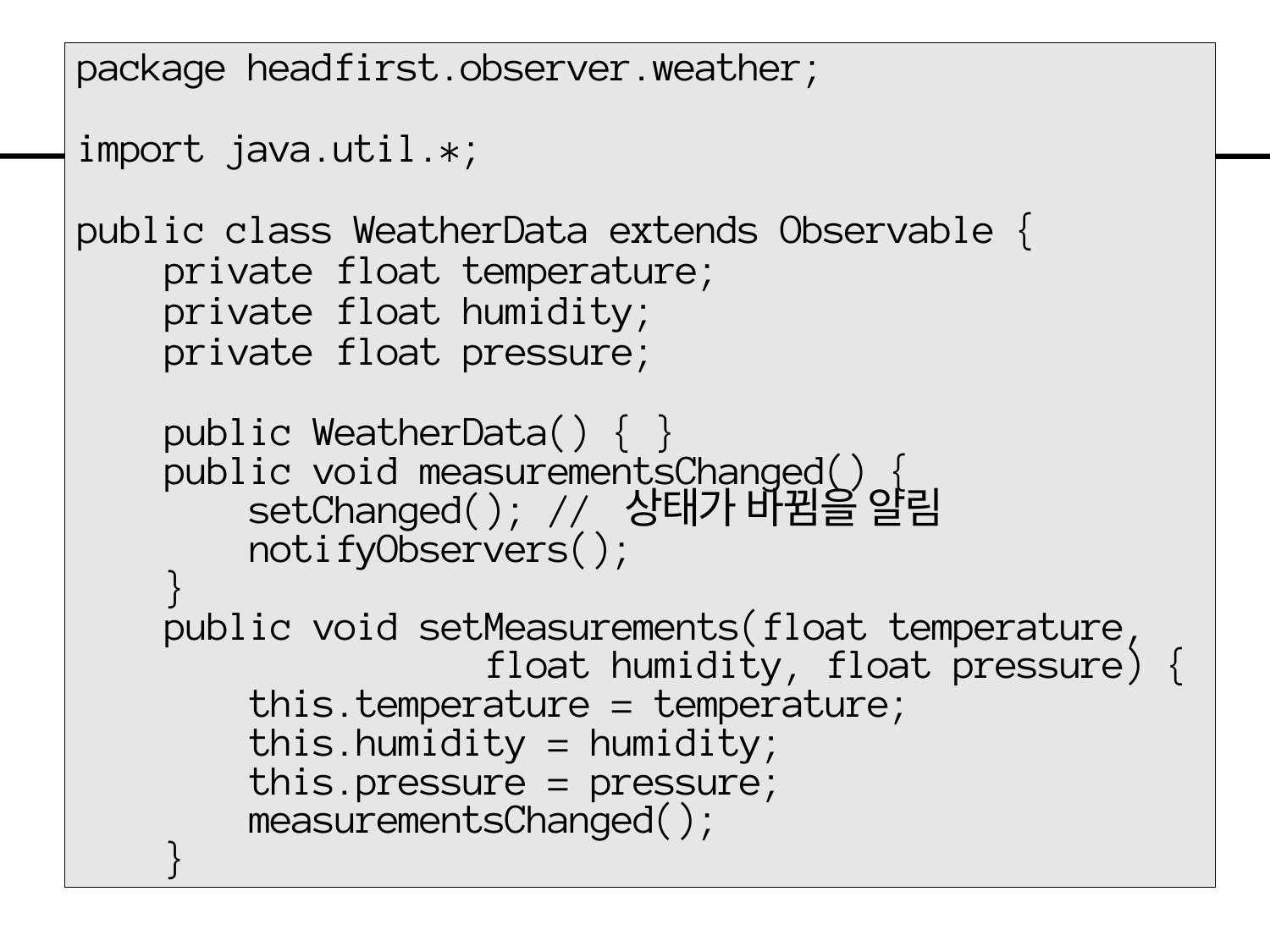

#
package headfirst.observer.weather;

import java.util.*;

public class WeatherData extends Observable {
    private float temperature;
    private float humidity;
    private float pressure;

    public WeatherData() { }
    public void measurementsChanged() {
        setChanged(); // 상태가 바뀜을 알림
        notifyObservers();
    }
    public void setMeasurements(float temperature,
                   float humidity, float pressure) {
        this.temperature = temperature;
        this.humidity = humidity;
        this.pressure = pressure;
        measurementsChanged();
    }